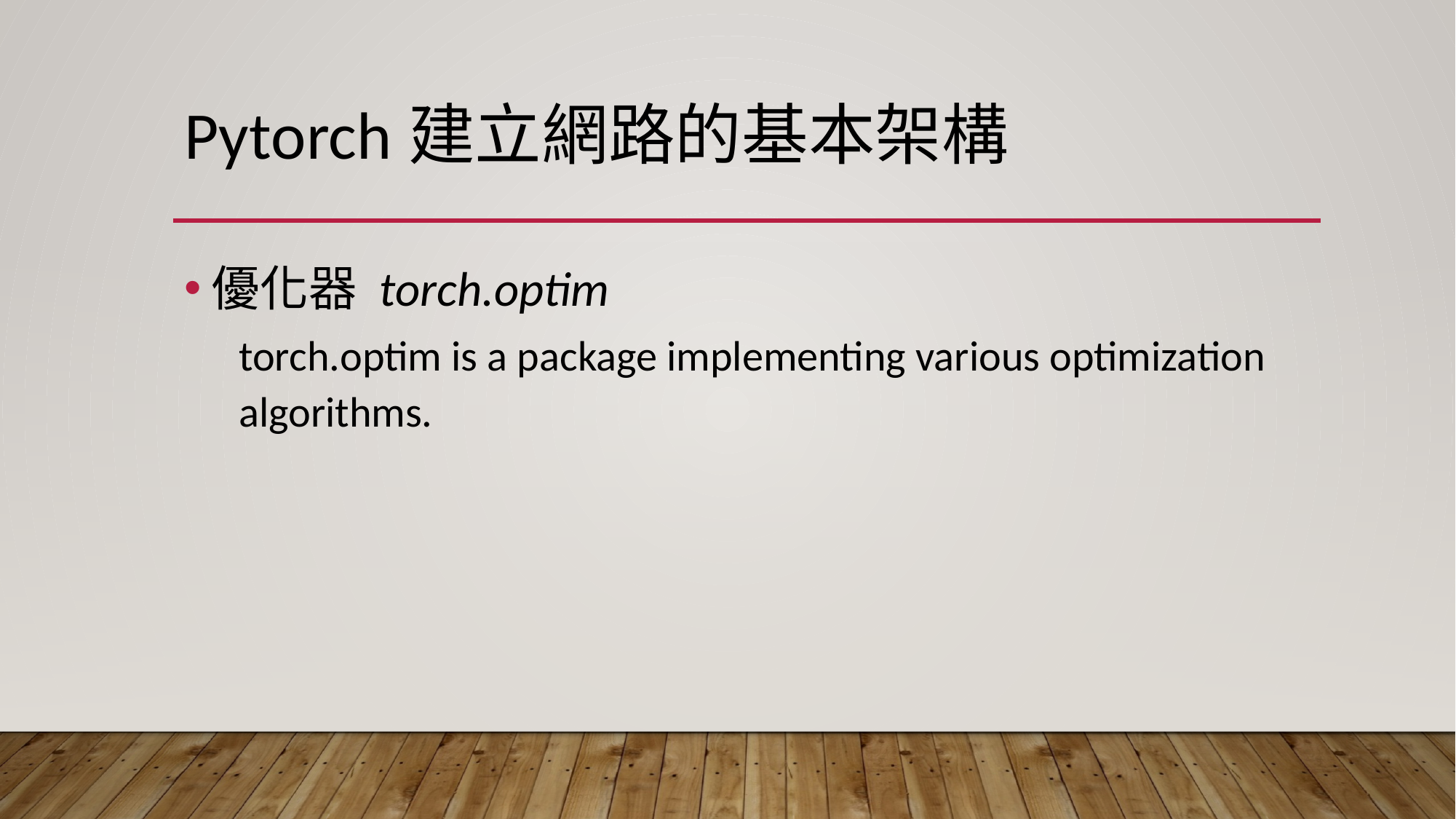

# Pytorch建立網路的基本架構
優化器 torch.optim
torch.optim is a package implementing various optimization algorithms.